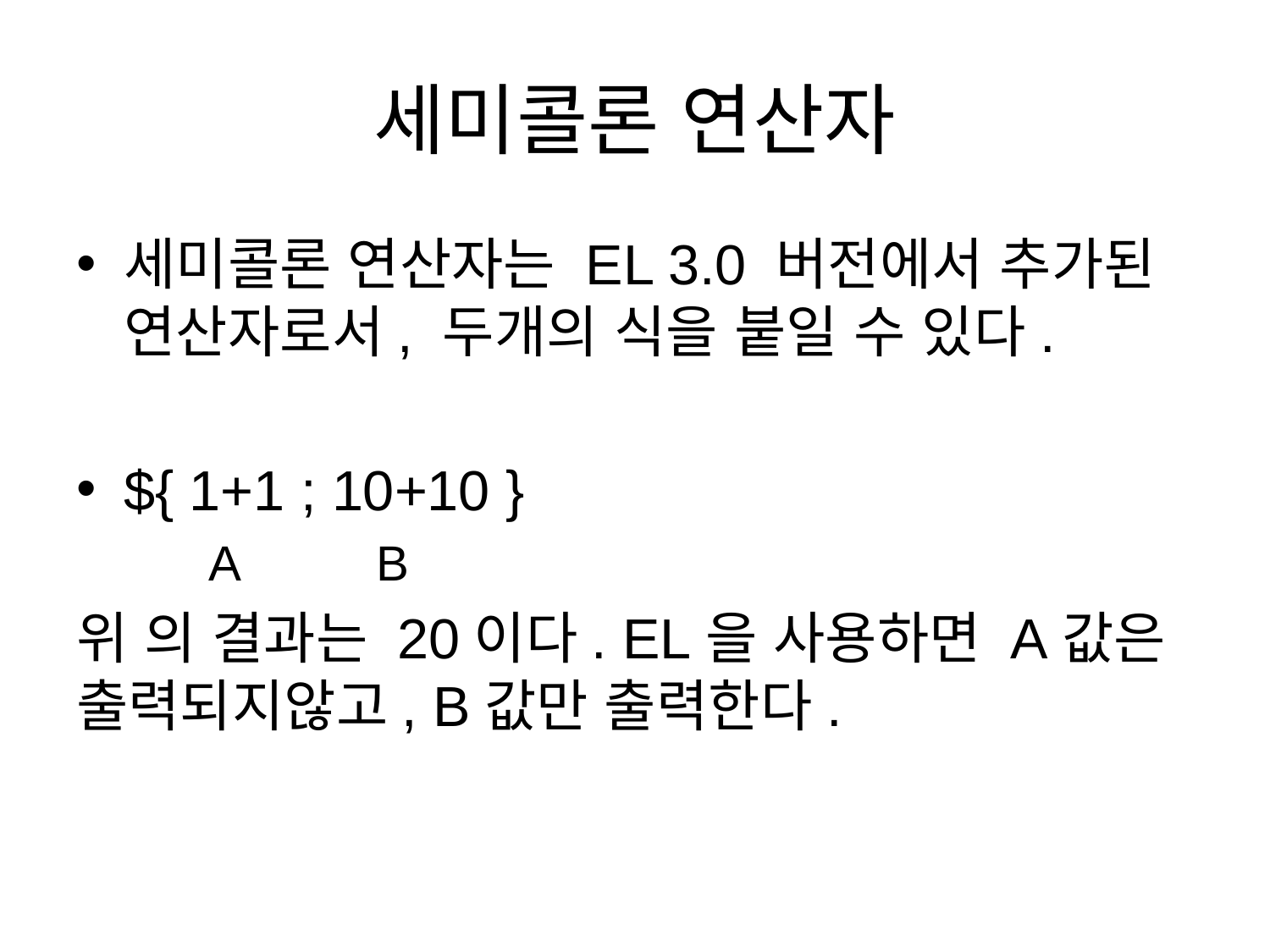

# 세미콜론 연산자
세미콜론 연산자는 EL 3.0 버전에서 추가된 연산자로서, 두개의 식을 붙일 수 있다.

${ 1+1 ; 10+10 }
     A          B
위 의 결과는 20이다. EL을 사용하면 A값은 출력되지않고, B값만 출력한다.